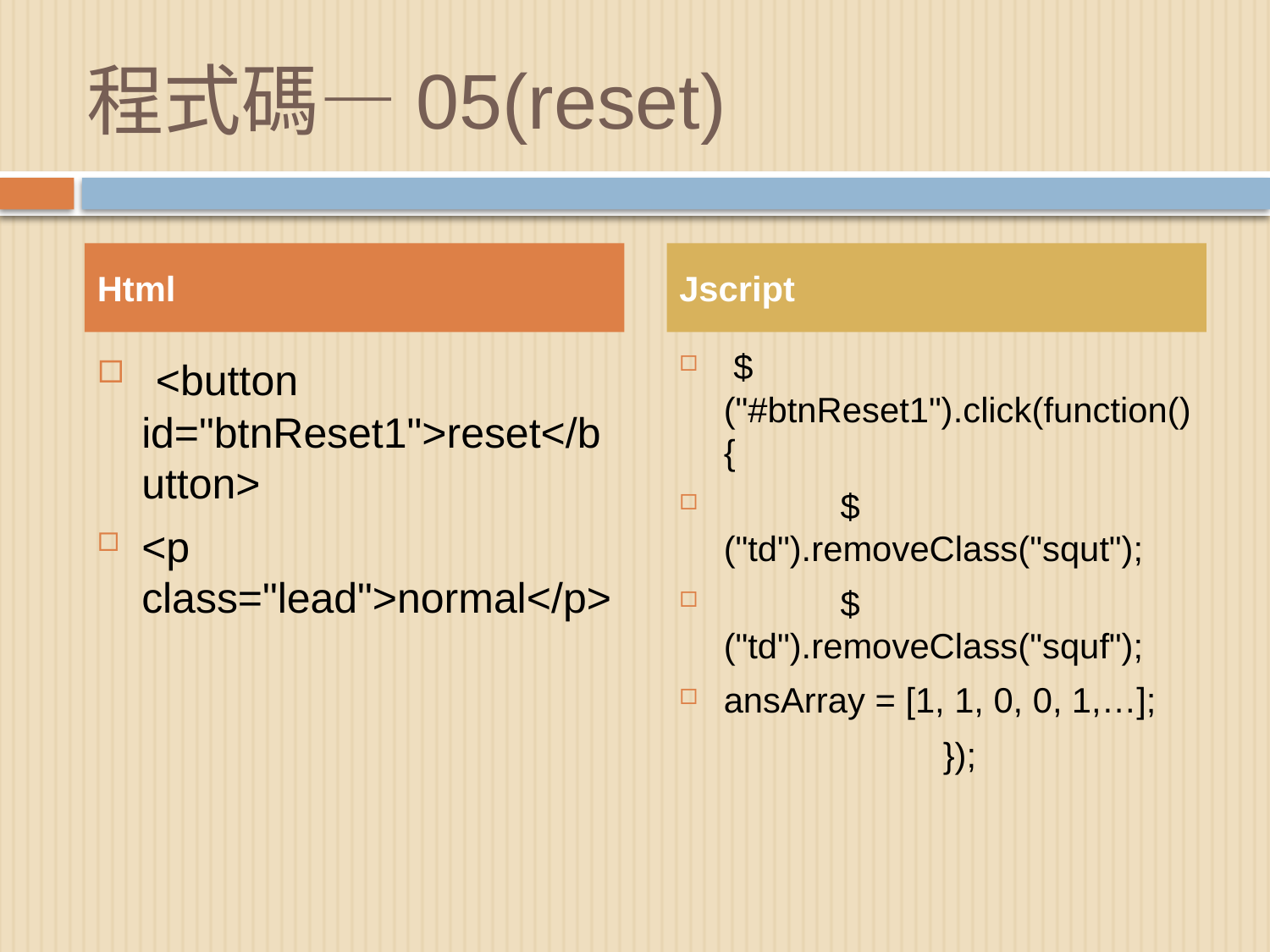

# 程式碼—05(reset)
Html
Jscript
 <button id="btnReset1">reset</button>
<p class="lead">normal</p>
 $("#btnReset1").click(function() {
            $("td").removeClass("squt");
            $("td").removeClass("squf");
ansArray = [1, 1, 0, 0, 1,…];
       		 });